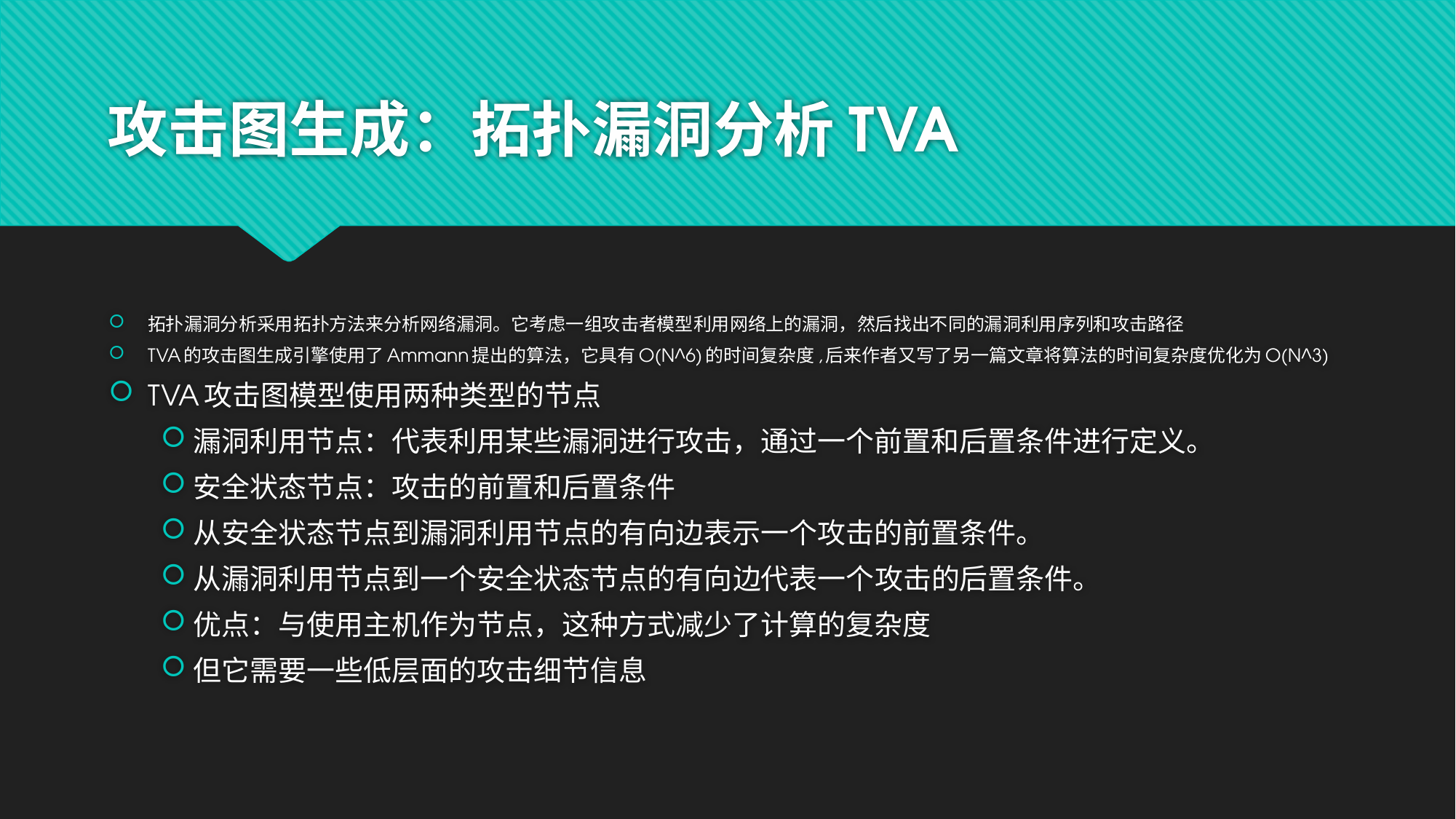

# 攻击图生成：拓扑漏洞分析TVA

拓扑漏洞分析采用拓扑方法来分析网络漏洞。它考虑一组攻击者模型利用网络上的漏洞，然后找出不同的漏洞利用序列和攻击路径
TVA的攻击图生成引擎使用了Ammann提出的算法，它具有O(N^6)的时间复杂度,后来作者又写了另一篇文章将算法的时间复杂度优化为O(N^3)
TVA攻击图模型使用两种类型的节点
漏洞利用节点：代表利用某些漏洞进行攻击，通过一个前置和后置条件进行定义。
安全状态节点：攻击的前置和后置条件
从安全状态节点到漏洞利用节点的有向边表示一个攻击的前置条件。
从漏洞利用节点到一个安全状态节点的有向边代表一个攻击的后置条件。
优点：与使用主机作为节点，这种方式减少了计算的复杂度
但它需要一些低层面的攻击细节信息